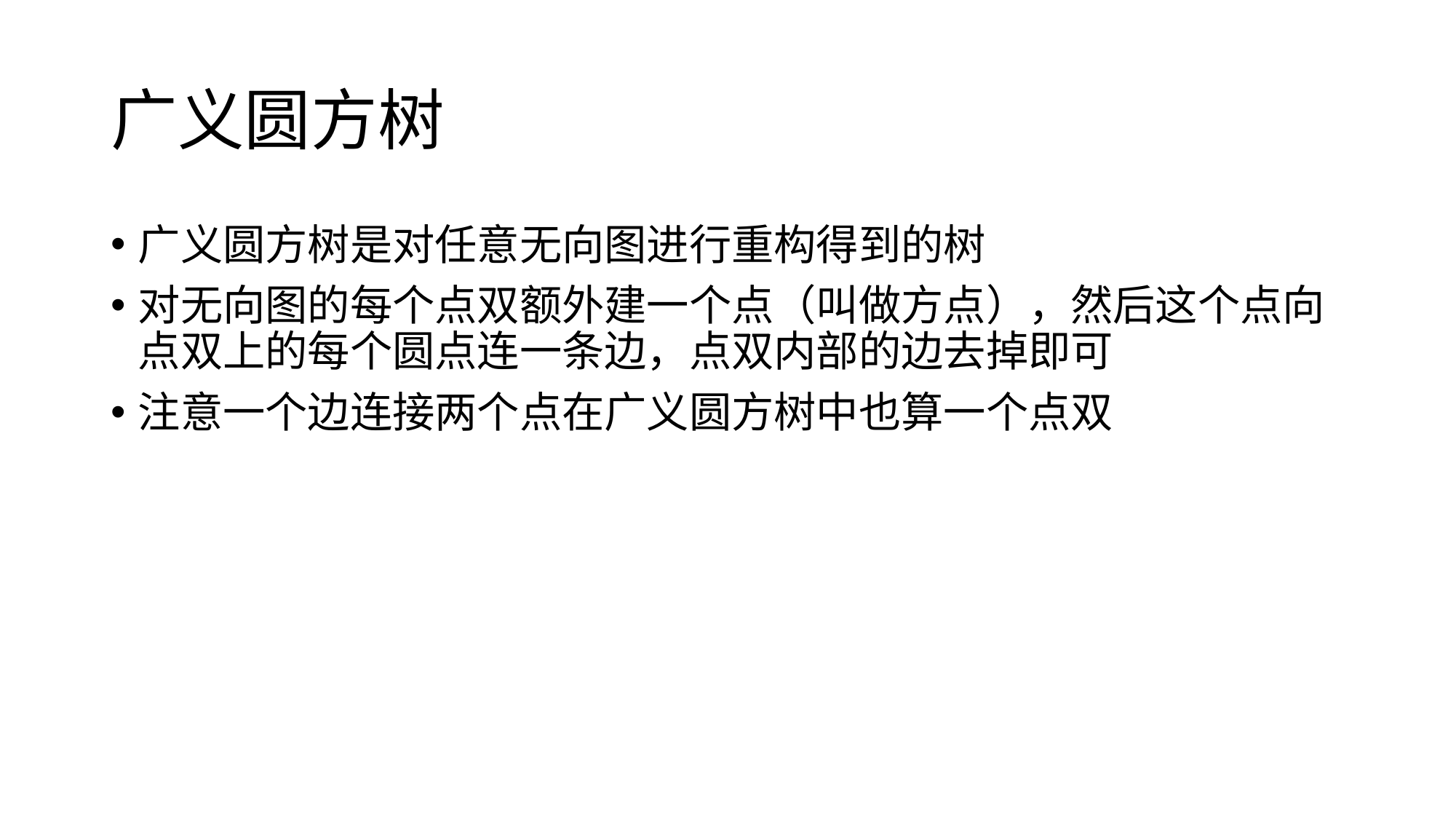

# 广义圆方树
广义圆方树是对任意无向图进行重构得到的树
对无向图的每个点双额外建一个点（叫做方点），然后这个点向点双上的每个圆点连一条边，点双内部的边去掉即可
注意一个边连接两个点在广义圆方树中也算一个点双